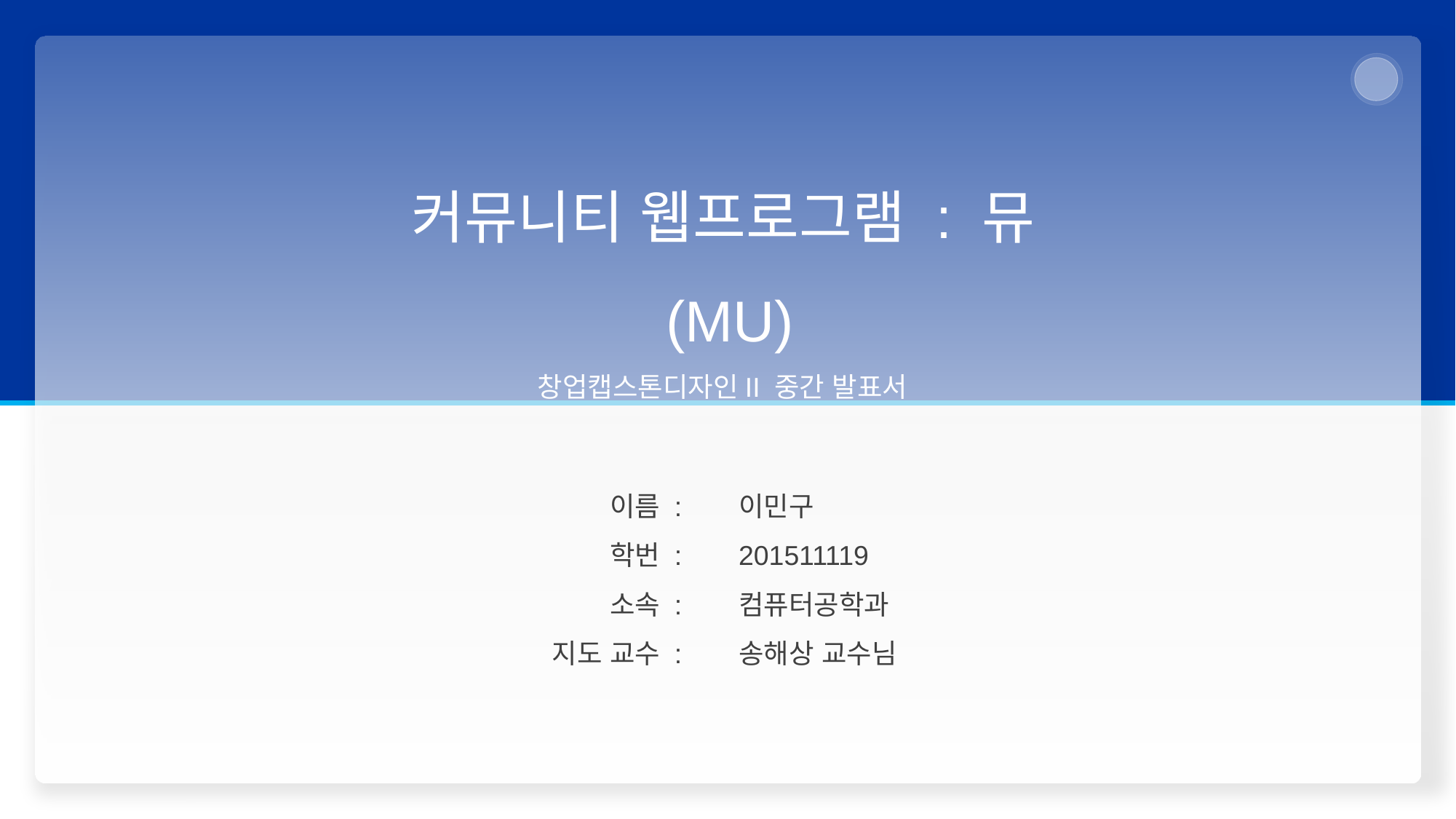

커뮤니티 웹프로그램 : 뮤(MU)
창업캡스톤디자인II 중간 발표서
이름 :
학번 :
소속 :
지도 교수 :
이민구
201511119
컴퓨터공학과
송해상 교수님